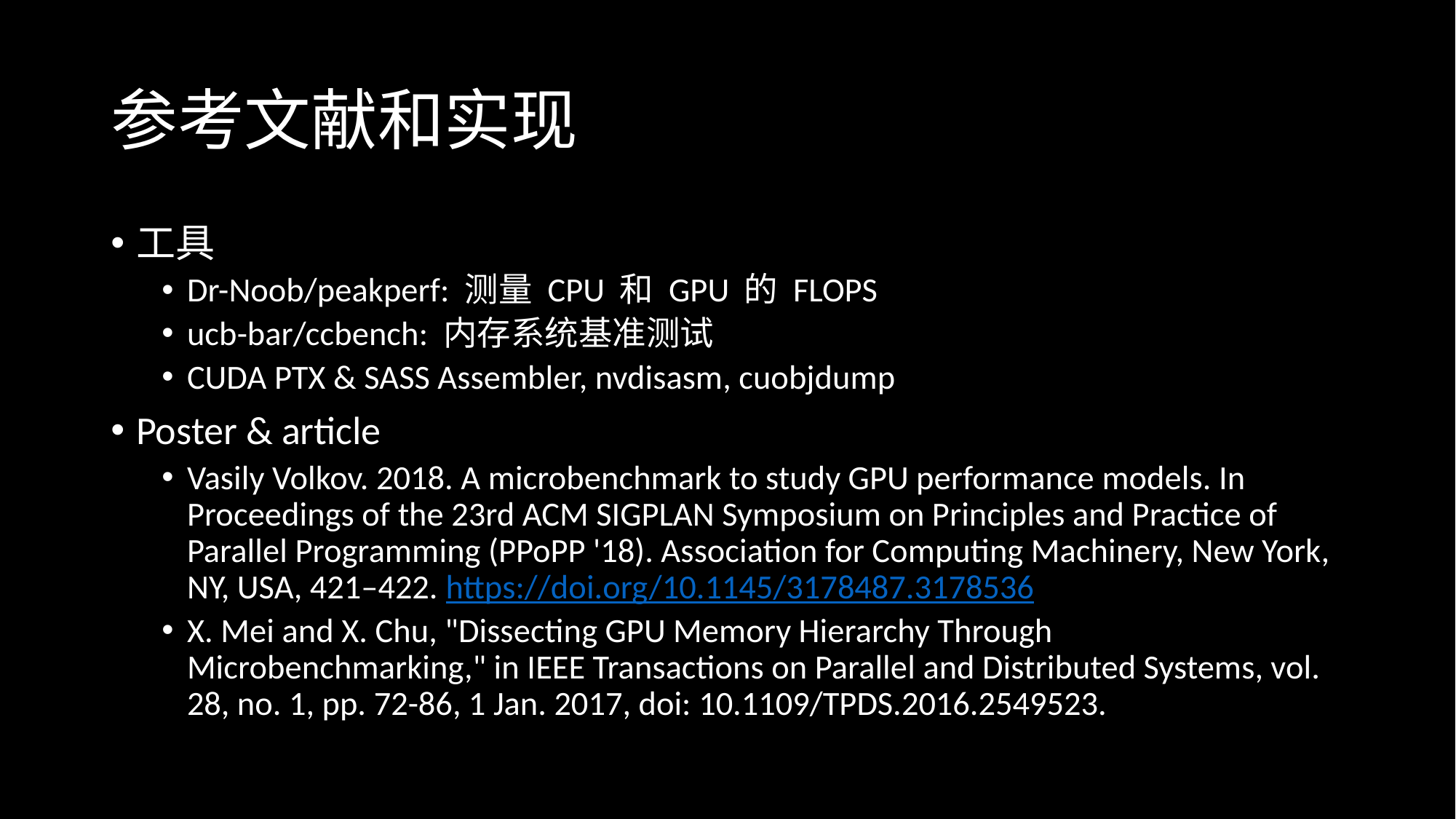

# 参考文献和实现
工具
Dr-Noob/peakperf: 测量 CPU 和 GPU 的 FLOPS
ucb-bar/ccbench: 内存系统基准测试
CUDA PTX & SASS Assembler, nvdisasm, cuobjdump
Poster & article
Vasily Volkov. 2018. A microbenchmark to study GPU performance models. In Proceedings of the 23rd ACM SIGPLAN Symposium on Principles and Practice of Parallel Programming (PPoPP '18). Association for Computing Machinery, New York, NY, USA, 421–422. https://doi.org/10.1145/3178487.3178536
X. Mei and X. Chu, "Dissecting GPU Memory Hierarchy Through Microbenchmarking," in IEEE Transactions on Parallel and Distributed Systems, vol. 28, no. 1, pp. 72-86, 1 Jan. 2017, doi: 10.1109/TPDS.2016.2549523.